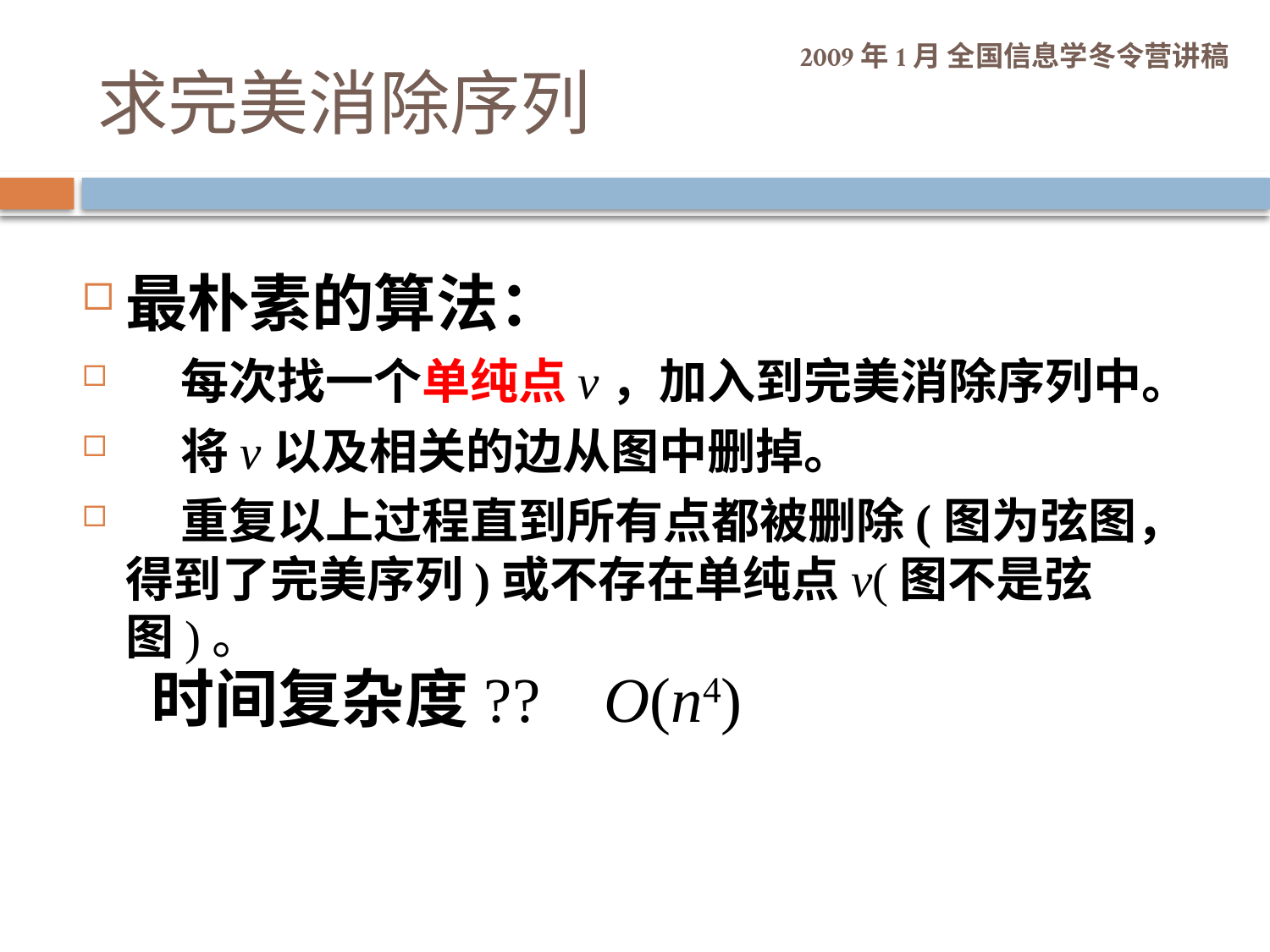

# 求完美消除序列
最朴素的算法：
    每次找一个单纯点v，加入到完美消除序列中。
    将v以及相关的边从图中删掉。
    重复以上过程直到所有点都被删除(图为弦图，得到了完美序列)或不存在单纯点v(图不是弦图)。

时间复杂度??    O(n4)